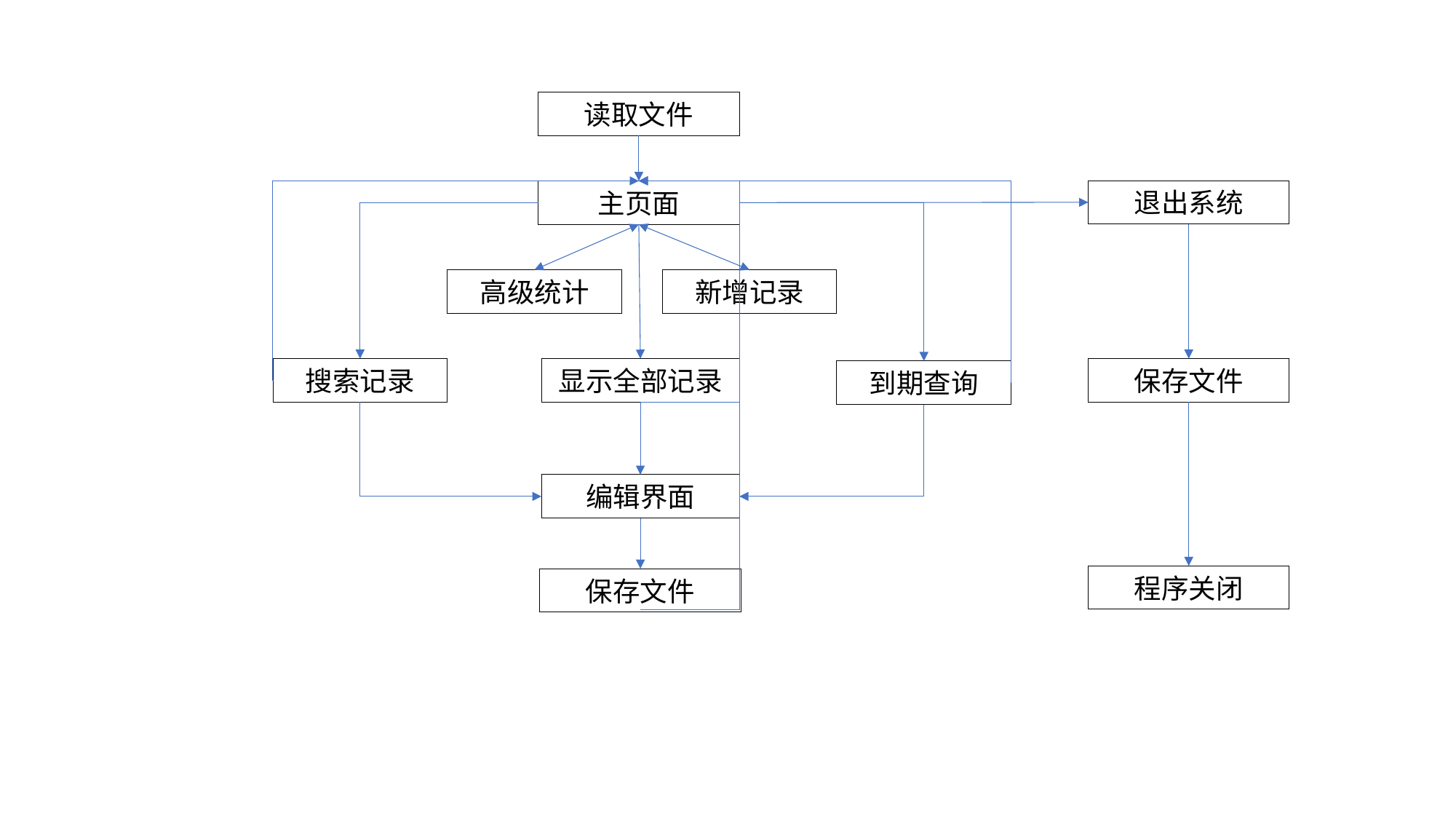

读取文件
退出系统
主页面
高级统计
新增记录
保存文件
搜索记录
显示全部记录
到期查询
编辑界面
程序关闭
保存文件